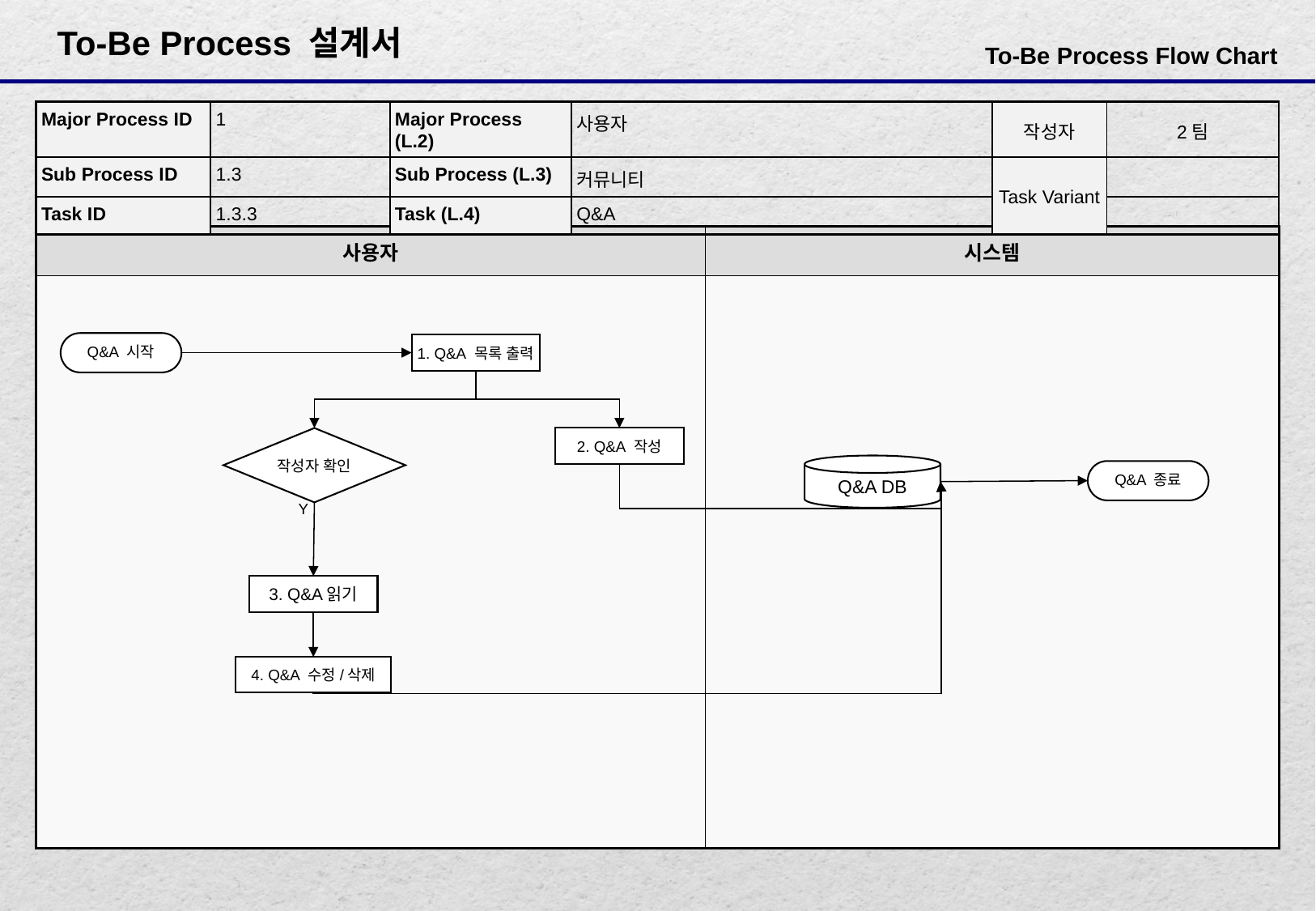

| Major Process ID | 1 | Major Process (L.2) | 사용자 | 작성자 | 2팀 |
| --- | --- | --- | --- | --- | --- |
| Sub Process ID | 1.3 | Sub Process (L.3) | 커뮤니티 | Task Variant |  |
| Task ID | 1.3.3 | Task (L.4) | Q&A |  |  |
| 사용자 | 시스템 |
| --- | --- |
|  |  |
Q&A 시작
1. Q&A 목록 출력
2. Q&A 작성
작성자 확인
Q&A DB
Q&A 종료
Y
3. Q&A읽기
4. Q&A 수정/삭제